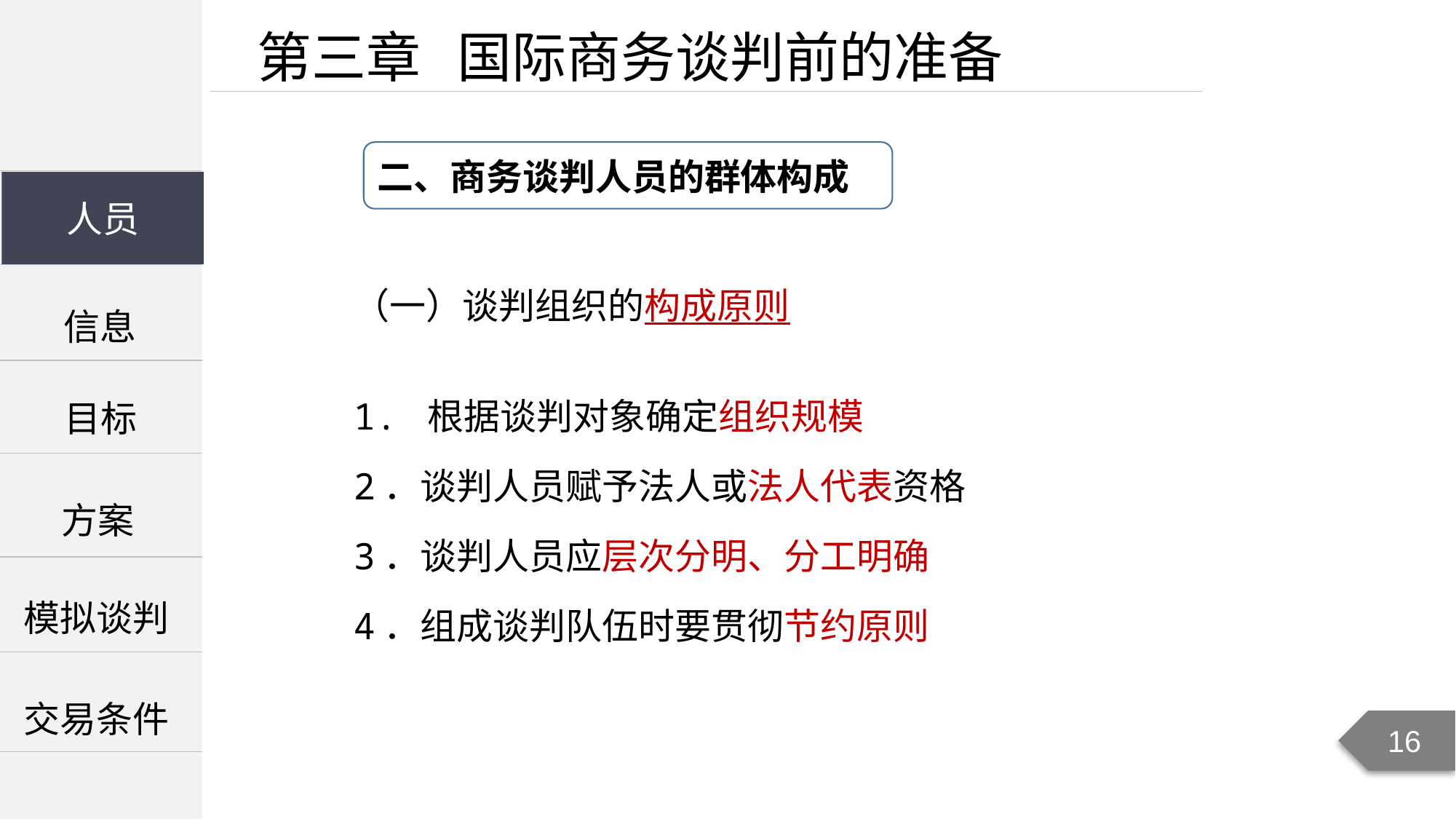

第三章   国际商务谈判前的准备
二、商务谈判人员的群体构成
|  |
| --- |
|  |
|  |
人员

人员
（一）谈判组织的构成原则

1. 根据谈判对象确定组织规模
2．谈判人员赋予法人或法人代表资格
3．谈判人员应层次分明、分工明确
4．组成谈判队伍时要贯彻节约原则
信息
目标
方案
模拟谈判
交易条件
16